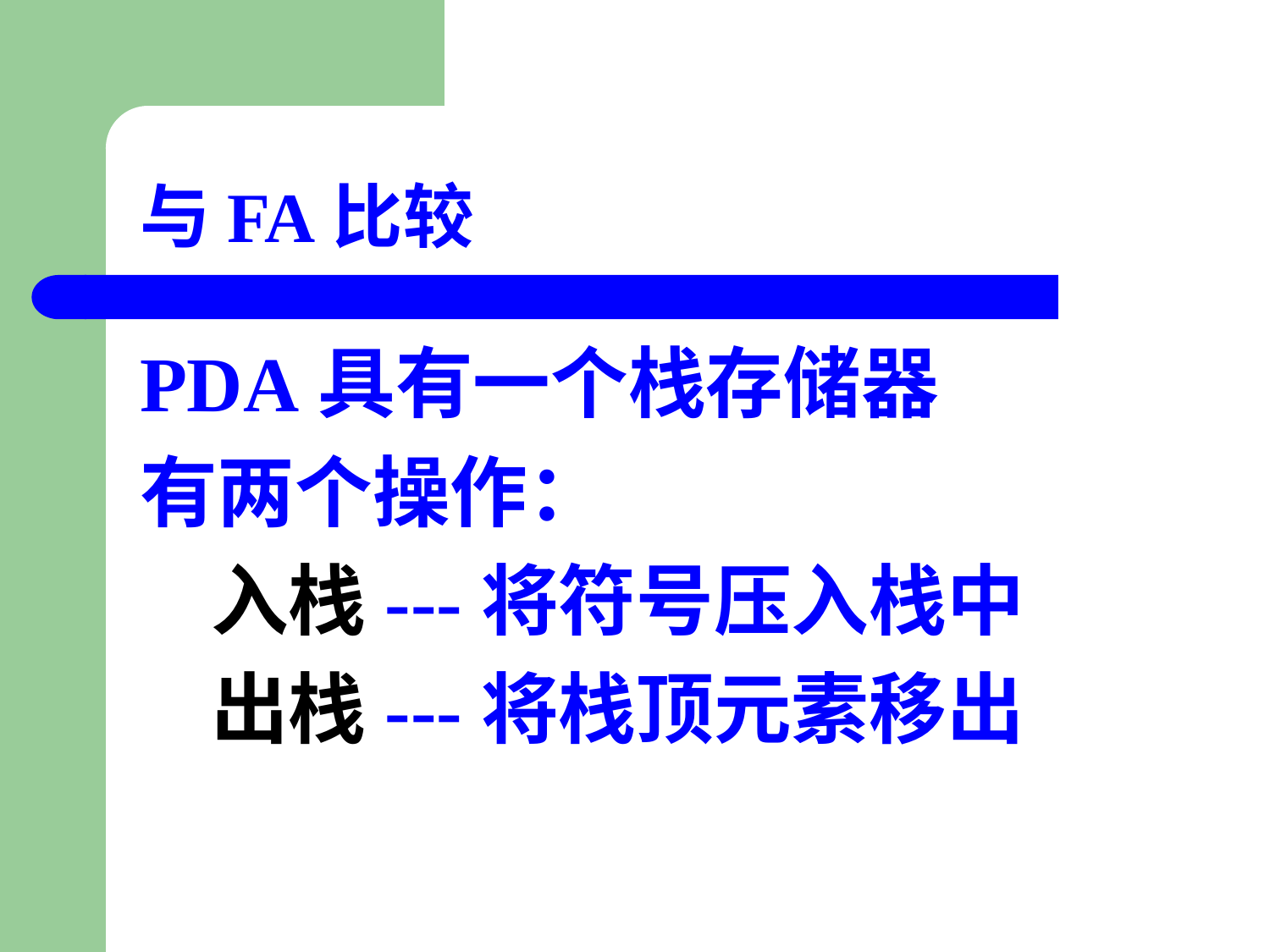

# 与FA比较
PDA具有一个栈存储器
有两个操作：
   入栈---将符号压入栈中
   出栈---将栈顶元素移出